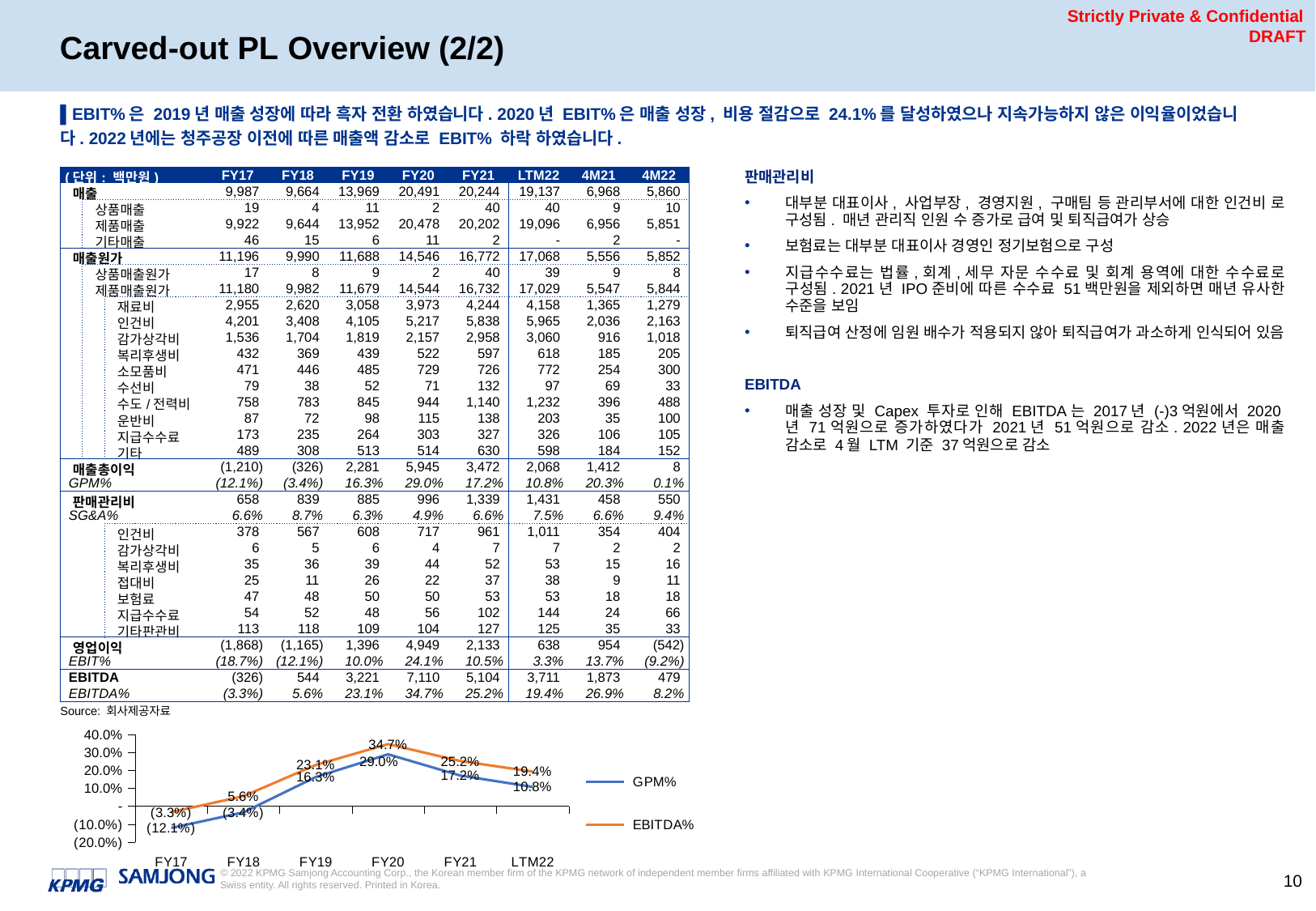

# Carved-out PL Overview (2/2)
▌EBIT%은 2019년 매출 성장에 따라 흑자 전환 하였습니다. 2020년 EBIT%은 매출 성장, 비용 절감으로 24.1%를 달성하였으나 지속가능하지 않은 이익율이었습니다. 2022년에는 청주공장 이전에 따른 매출액 감소로 EBIT% 하락 하였습니다.
| (단위: 백만원) |  |  | FY17 | FY18 | FY19 | FY20 | FY21 | LTM22 | 4M21 | 4M22 |
| --- | --- | --- | --- | --- | --- | --- | --- | --- | --- | --- |
| 매출 |  |  | 9,987 | 9,664 | 13,969 | 20,491 | 20,244 | 19,137 | 6,968 | 5,860 |
|  | 상품매출 |  | 19 | 4 | 11 | 2 | 40 | 40 | 9 | 10 |
|  | 제품매출 |  | 9,922 | 9,644 | 13,952 | 20,478 | 20,202 | 19,096 | 6,956 | 5,851 |
|  | 기타매출 |  | 46 | 15 | 6 | 11 | 2 | - | 2 | - |
| 매출원가 |  |  | 11,196 | 9,990 | 11,688 | 14,546 | 16,772 | 17,068 | 5,556 | 5,852 |
|  | 상품매출원가 |  | 17 | 8 | 9 | 2 | 40 | 39 | 9 | 8 |
|  | 제품매출원가 |  | 11,180 | 9,982 | 11,679 | 14,544 | 16,732 | 17,029 | 5,547 | 5,844 |
|  |  | 재료비 | 2,955 | 2,620 | 3,058 | 3,973 | 4,244 | 4,158 | 1,365 | 1,279 |
|  |  | 인건비 | 4,201 | 3,408 | 4,105 | 5,217 | 5,838 | 5,965 | 2,036 | 2,163 |
|  |  | 감가상각비 | 1,536 | 1,704 | 1,819 | 2,157 | 2,958 | 3,060 | 916 | 1,018 |
|  |  | 복리후생비 | 432 | 369 | 439 | 522 | 597 | 618 | 185 | 205 |
|  |  | 소모품비 | 471 | 446 | 485 | 729 | 726 | 772 | 254 | 300 |
|  |  | 수선비 | 79 | 38 | 52 | 71 | 132 | 97 | 69 | 33 |
|  |  | 수도/전력비 | 758 | 783 | 845 | 944 | 1,140 | 1,232 | 396 | 488 |
|  |  | 운반비 | 87 | 72 | 98 | 115 | 138 | 203 | 35 | 100 |
|  |  | 지급수수료 | 173 | 235 | 264 | 303 | 327 | 326 | 106 | 105 |
|  |  | 기타 | 489 | 308 | 513 | 514 | 630 | 598 | 184 | 152 |
| 매출총이익 |  |  | (1,210) | (326) | 2,281 | 5,945 | 3,472 | 2,068 | 1,412 | 8 |
| GPM% |  |  | (12.1%) | (3.4%) | 16.3% | 29.0% | 17.2% | 10.8% | 20.3% | 0.1% |
| 판매관리비 |  |  | 658 | 839 | 885 | 996 | 1,339 | 1,431 | 458 | 550 |
| SG&A% |  |  | 6.6% | 8.7% | 6.3% | 4.9% | 6.6% | 7.5% | 6.6% | 9.4% |
|  |  | 인건비 | 378 | 567 | 608 | 717 | 961 | 1,011 | 354 | 404 |
|  |  | 감가상각비 | 6 | 5 | 6 | 4 | 7 | 7 | 2 | 2 |
|  |  | 복리후생비 | 35 | 36 | 39 | 44 | 52 | 53 | 15 | 16 |
|  |  | 접대비 | 25 | 11 | 26 | 22 | 37 | 38 | 9 | 11 |
|  |  | 보험료 | 47 | 48 | 50 | 50 | 53 | 53 | 18 | 18 |
|  |  | 지급수수료 | 54 | 52 | 48 | 56 | 102 | 144 | 24 | 66 |
|  |  | 기타판관비 | 113 | 118 | 109 | 104 | 127 | 125 | 35 | 33 |
| 영업이익 |  |  | (1,868) | (1,165) | 1,396 | 4,949 | 2,133 | 638 | 954 | (542) |
| EBIT% |  |  | (18.7%) | (12.1%) | 10.0% | 24.1% | 10.5% | 3.3% | 13.7% | (9.2%) |
| EBITDA |  |  | (326) | 544 | 3,221 | 7,110 | 5,104 | 3,711 | 1,873 | 479 |
| EBITDA% |  |  | (3.3%) | 5.6% | 23.1% | 34.7% | 25.2% | 19.4% | 26.9% | 8.2% |
판매관리비
대부분 대표이사, 사업부장, 경영지원, 구매팀 등 관리부서에 대한 인건비 로 구성됨. 매년 관리직 인원 수 증가로 급여 및 퇴직급여가 상승
보험료는 대부분 대표이사 경영인 정기보험으로 구성
지급수수료는 법률,회계,세무 자문 수수료 및 회계 용역에 대한 수수료로 구성됨. 2021년 IPO준비에 따른 수수료 51백만원을 제외하면 매년 유사한 수준을 보임
퇴직급여 산정에 임원 배수가 적용되지 않아 퇴직급여가 과소하게 인식되어 있음

EBITDA
매출 성장 및 Capex 투자로 인해 EBITDA는 2017년 (-)3억원에서 2020년 71억원으로 증가하였다가 2021년 51억원으로 감소. 2022년은 매출 감소로 4월 LTM 기준 37억원으로 감소

### Chart

| Category |  GPM%  |  EBITDA%  |
|---|---|---|
| FY17 | -0.12112888674138592 | -0.03264822115938502 |
| FY18 | -0.03378175507177901 | 0.056325237735869504 |
| FY19 | 0.16327889130784531 | 0.23059980328414434 |
| FY20 | 0.290119279424875 | 0.3469793336894817 |
| FY21 | 0.17151709178449365 | 0.25214150232374655 |
| LTM22 | 0.10807796682524681 | 0.19389820389829174 |
Source: 회사제공자료